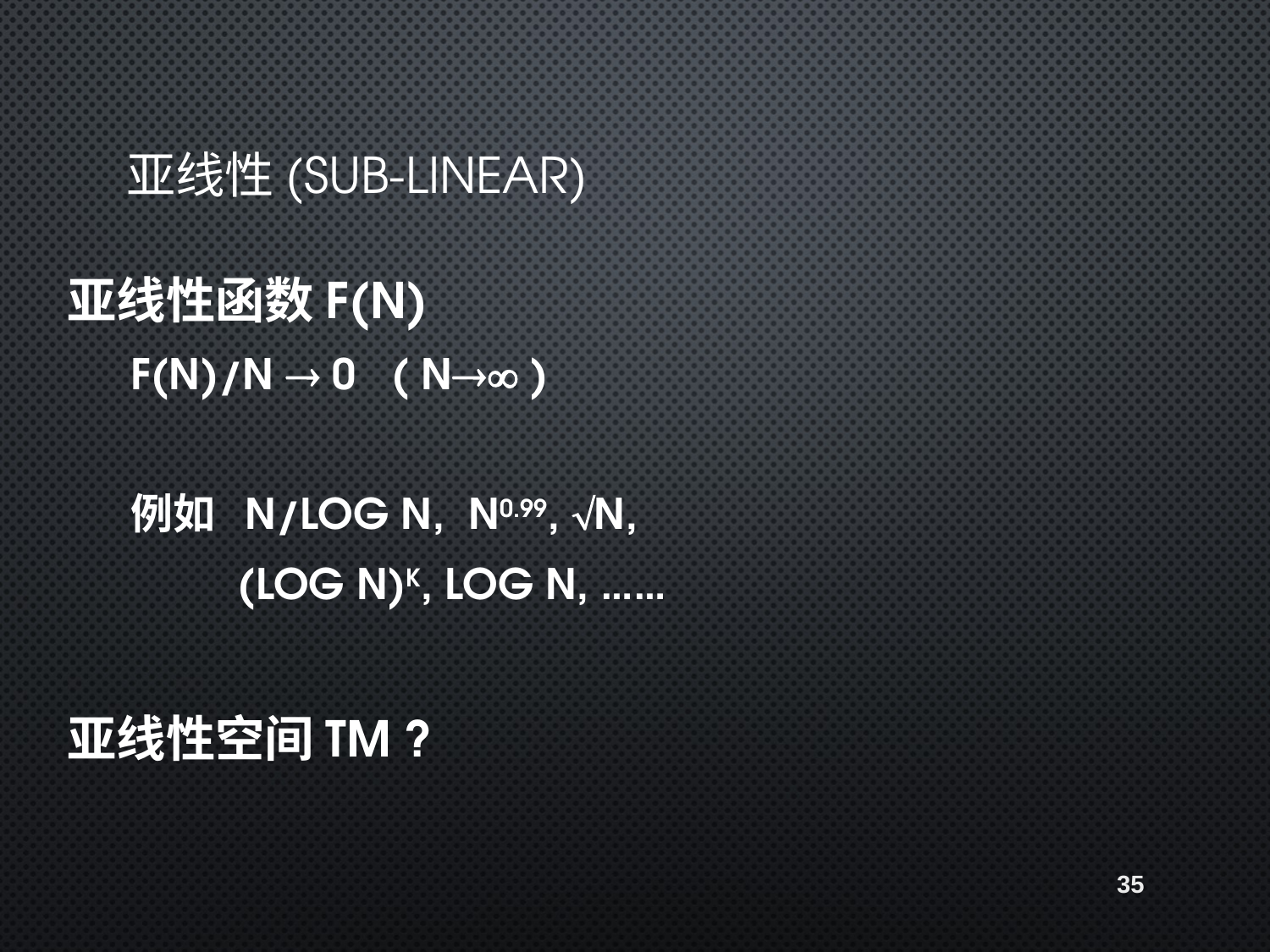

# 亚线性(sub-linear)
亚线性函数f(n)
f(n)/n → 0   ( n→∞ )

例如  n/log n,  n0.99, √n,
         (log n)k, log n, ……

亚线性空间TM ?
35